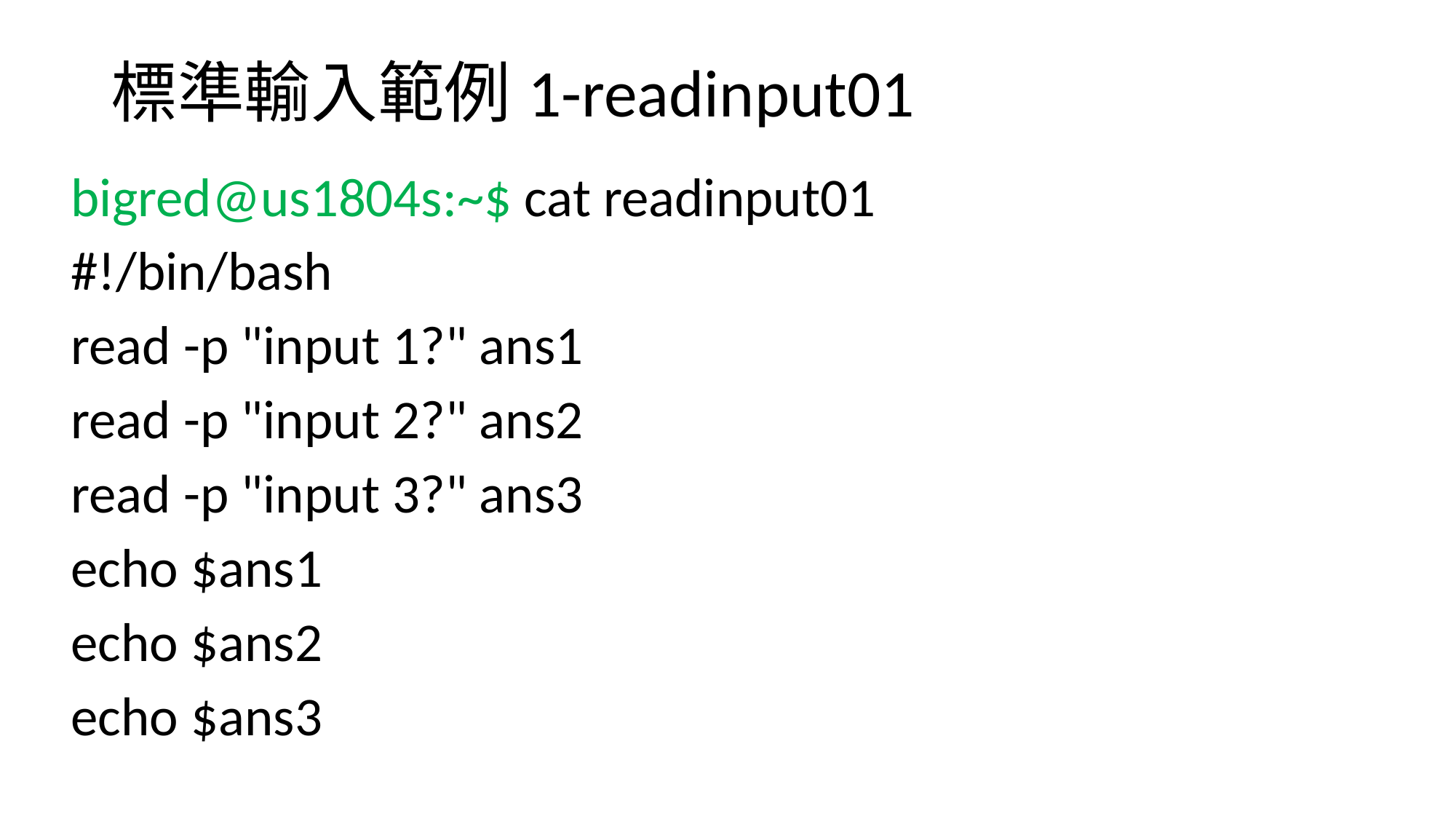

# 標準輸入範例1-readinput01
bigred@us1804s:~$ cat readinput01
#!/bin/bash
read -p "input 1?" ans1
read -p "input 2?" ans2
read -p "input 3?" ans3
echo $ans1
echo $ans2
echo $ans3